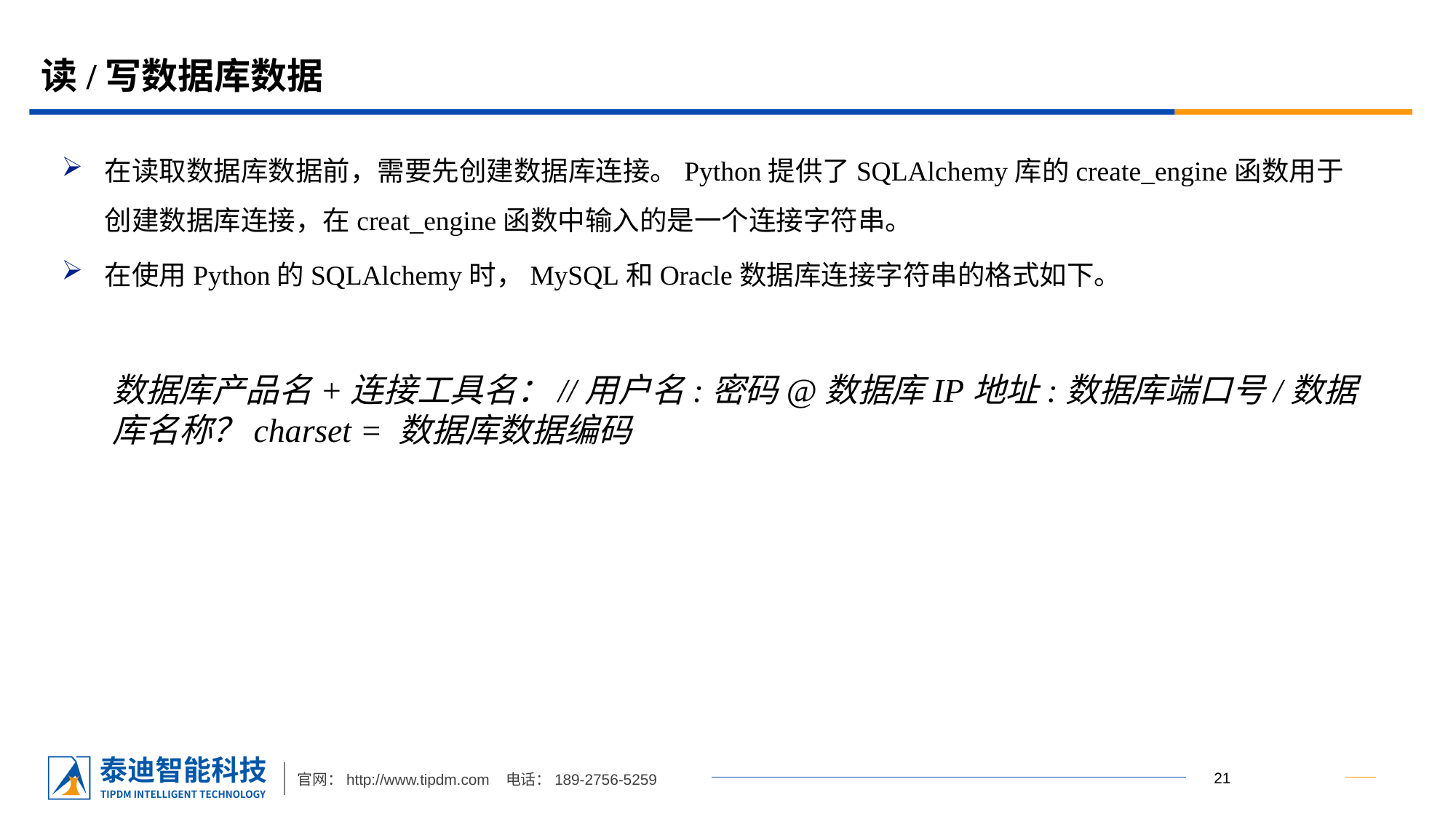

# 读/写数据库数据
在读取数据库数据前，需要先创建数据库连接。Python提供了SQLAlchemy库的create_engine函数用于创建数据库连接，在creat_engine函数中输入的是一个连接字符串。
在使用Python的SQLAlchemy时，MySQL和Oracle数据库连接字符串的格式如下。

数据库产品名+连接工具名：//用户名:密码@数据库IP地址:数据库端口号/数据库名称？charset = 数据库数据编码